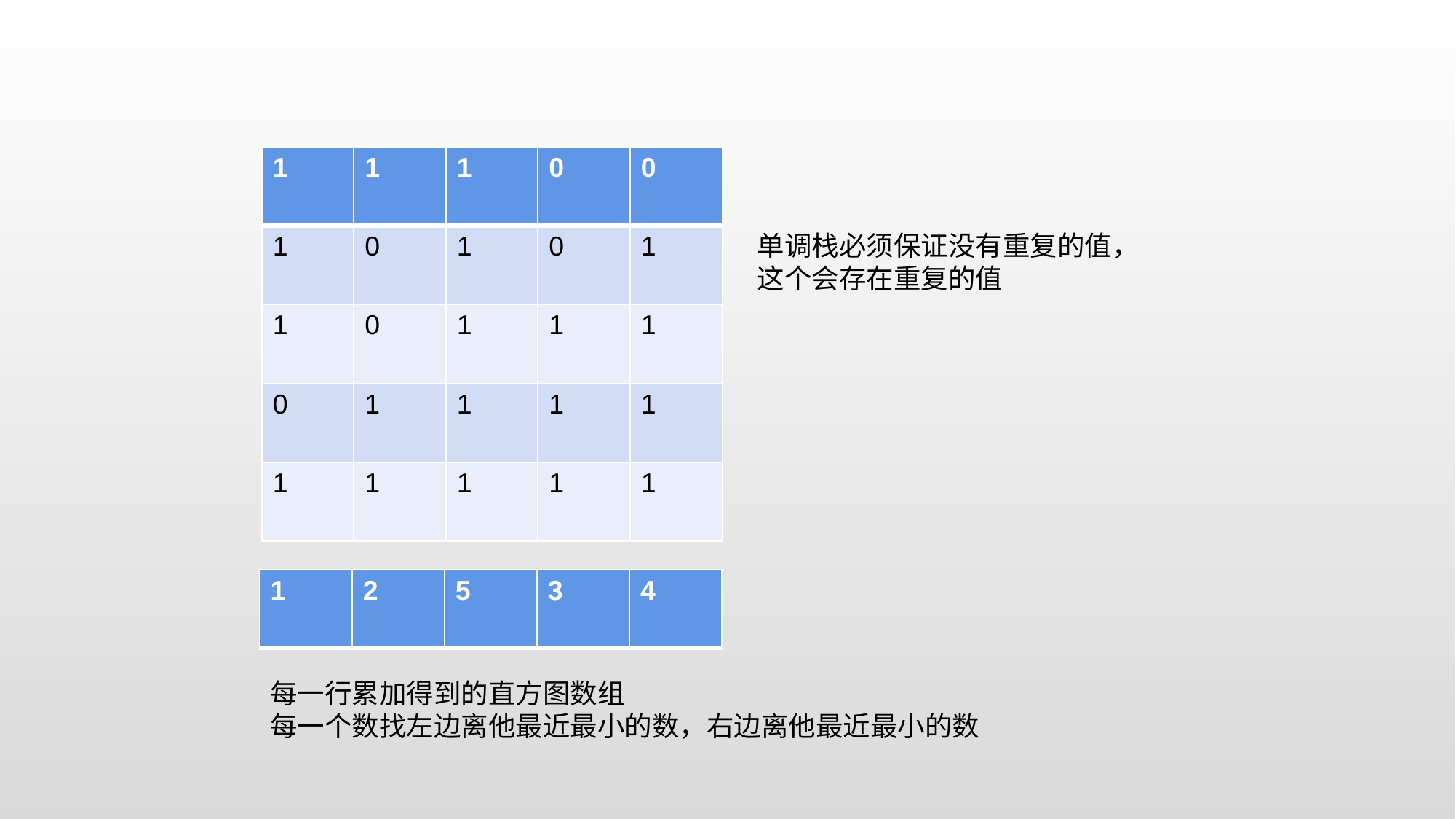

| 1 | 1 | 1 | 0 | 0 |
| --- | --- | --- | --- | --- |
| 1 | 0 | 1 | 0 | 1 |
| 1 | 0 | 1 | 1 | 1 |
| 0 | 1 | 1 | 1 | 1 |
| 1 | 1 | 1 | 1 | 1 |
单调栈必须保证没有重复的值，
这个会存在重复的值
| 1 | 2 | 5 | 3 | 4 |
| --- | --- | --- | --- | --- |
每一行累加得到的直方图数组
每一个数找左边离他最近最小的数，右边离他最近最小的数